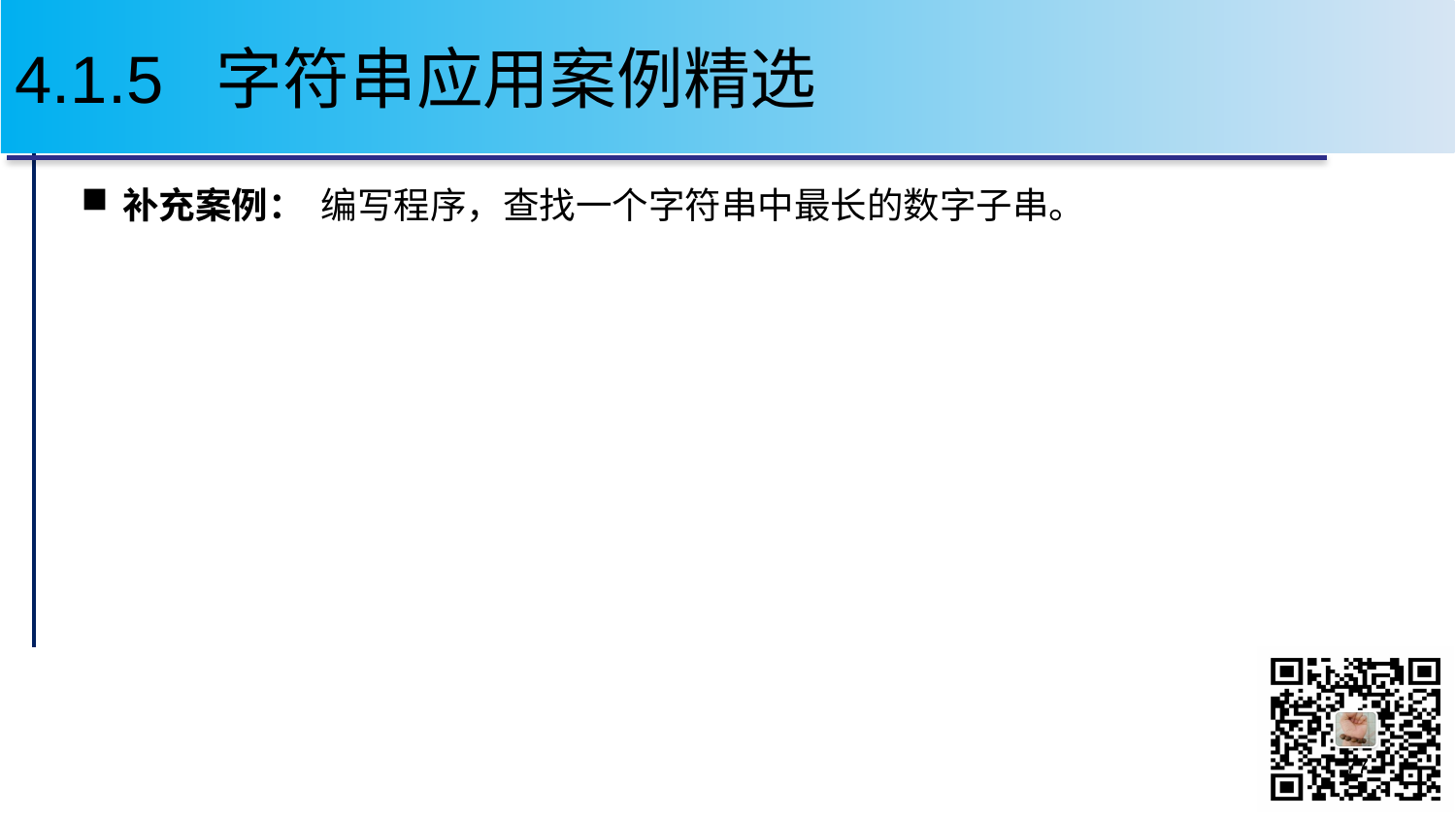

# 4.1.5  字符串应用案例精选
补充案例：  编写程序，查找一个字符串中最长的数字子串。

77